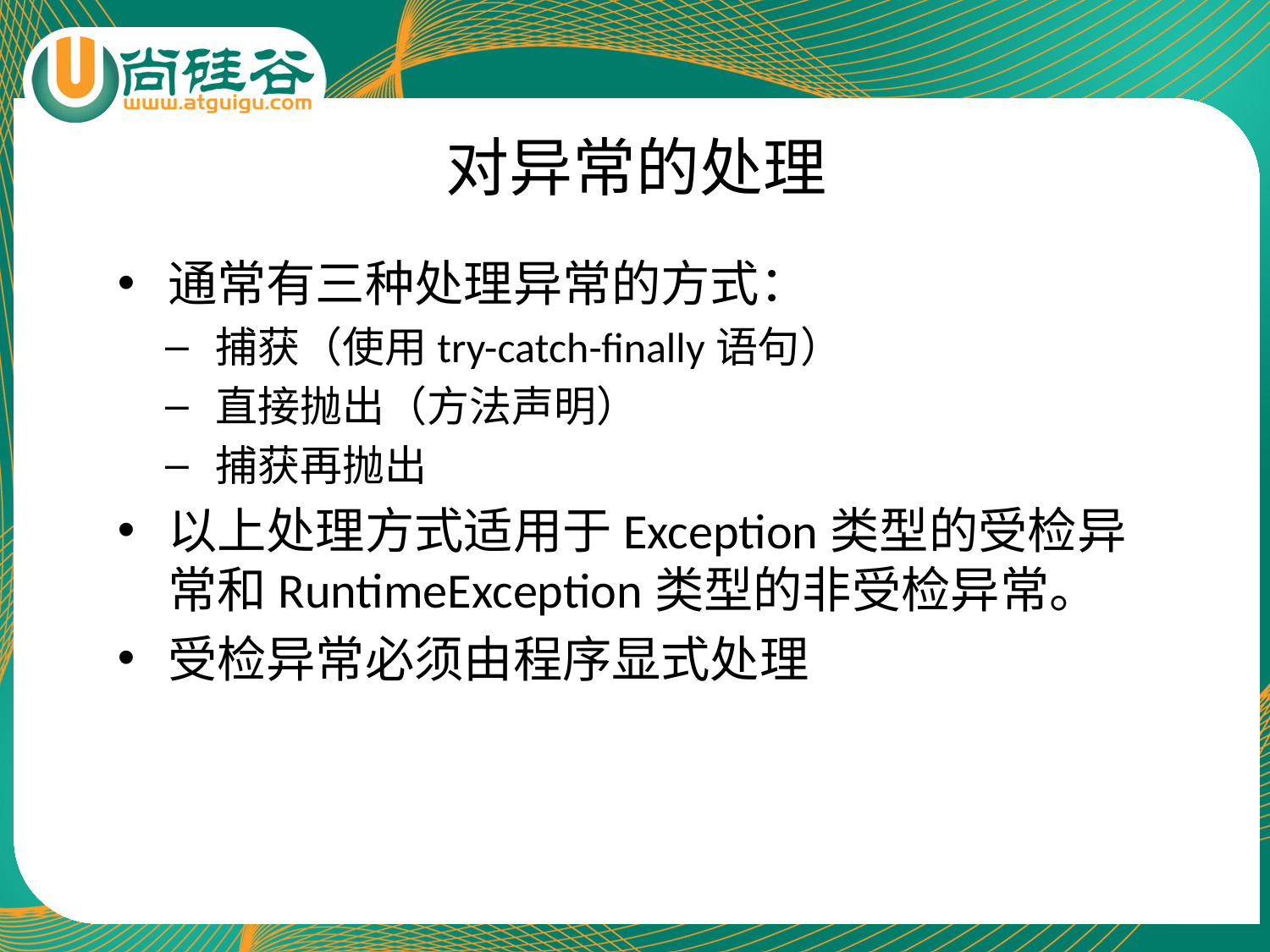

# 对异常的处理
通常有三种处理异常的方式：
捕获（使用try-catch-finally语句）
直接抛出（方法声明）
捕获再抛出
以上处理方式适用于Exception类型的受检异常和RuntimeException类型的非受检异常。
受检异常必须由程序显式处理